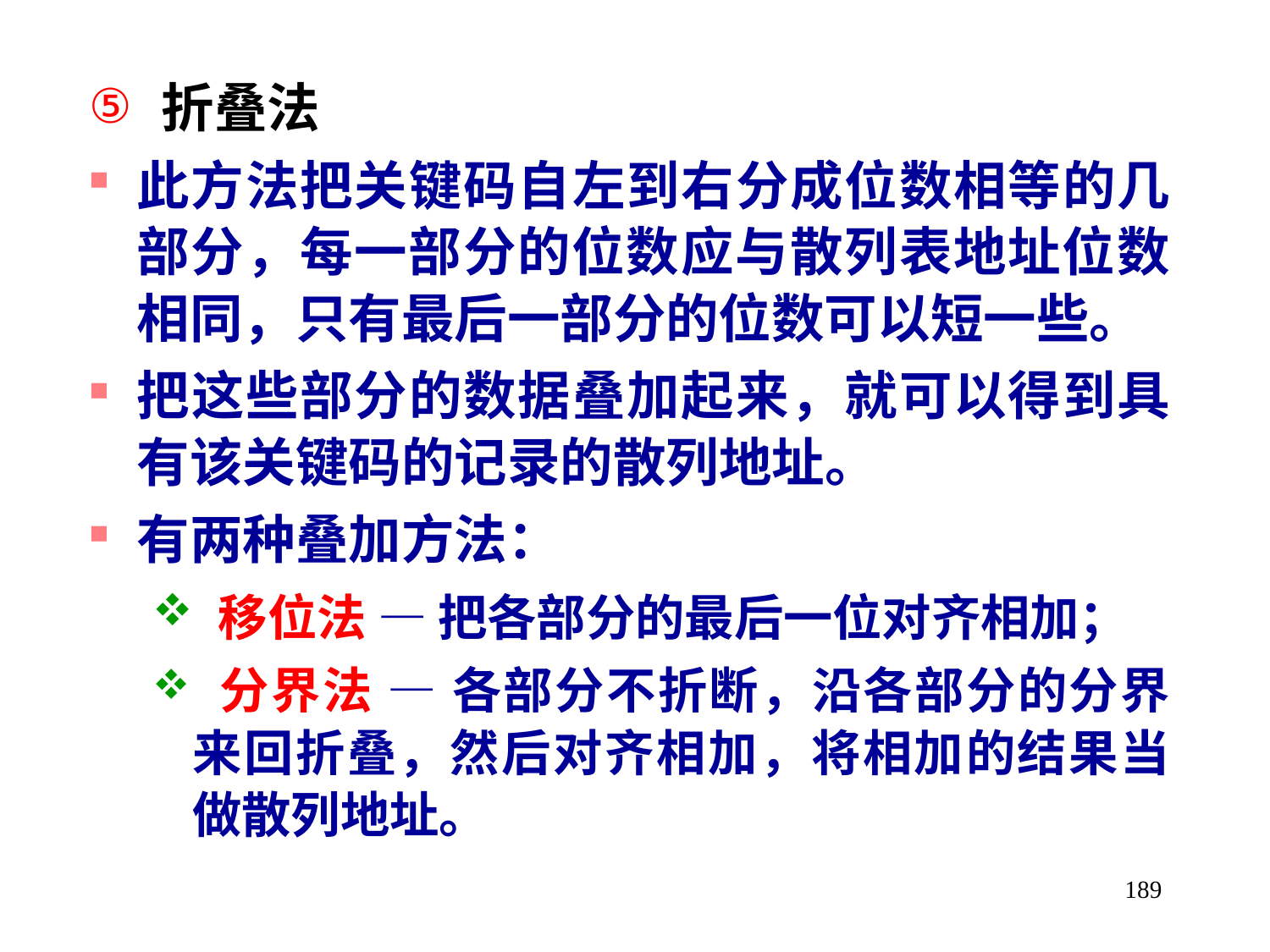

折叠法
此方法把关键码自左到右分成位数相等的几部分，每一部分的位数应与散列表地址位数相同，只有最后一部分的位数可以短一些。
把这些部分的数据叠加起来，就可以得到具有该关键码的记录的散列地址。
有两种叠加方法：
 移位法 — 把各部分的最后一位对齐相加；
 分界法 — 各部分不折断，沿各部分的分界来回折叠，然后对齐相加，将相加的结果当做散列地址。
189